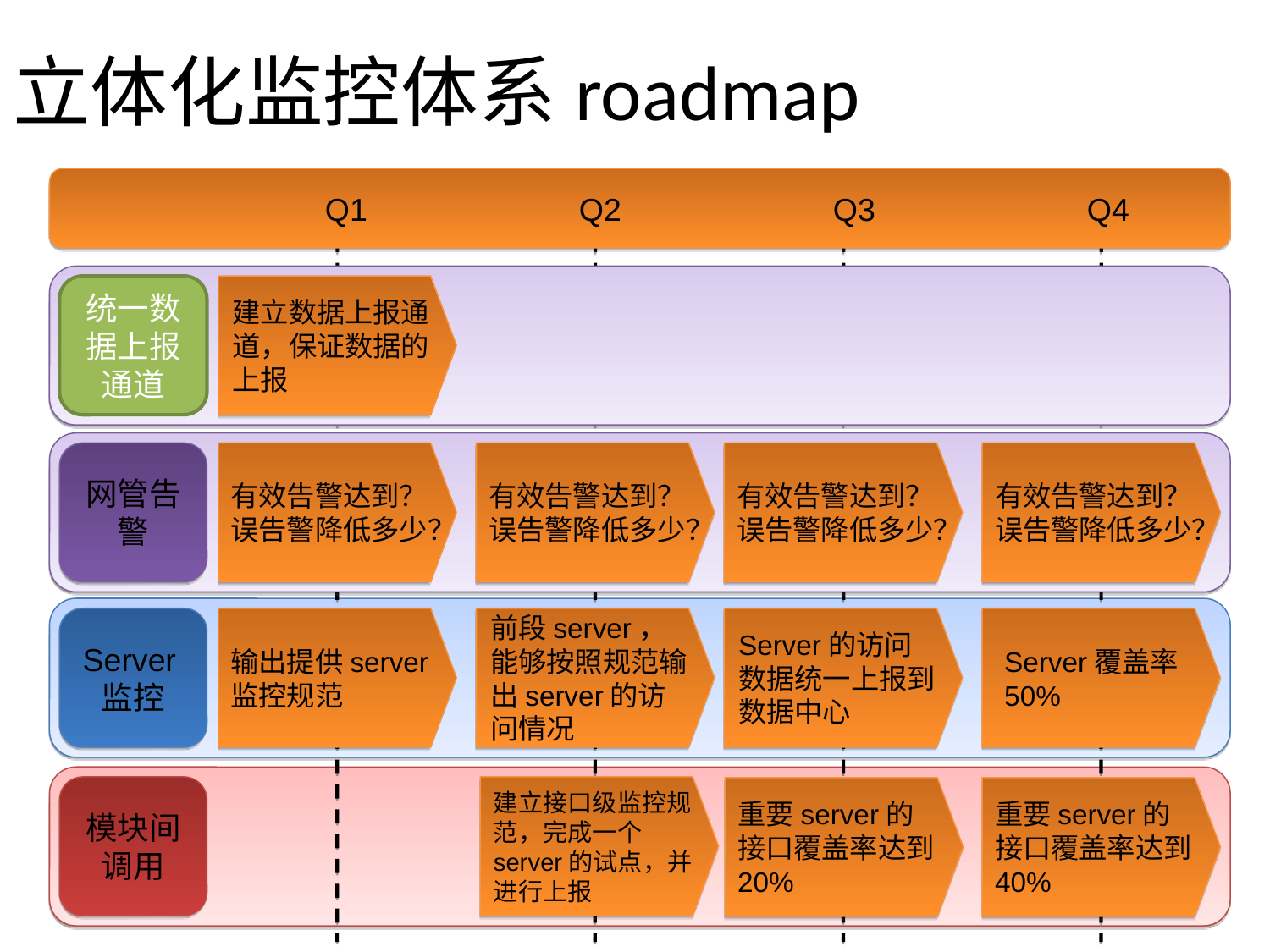

立体化监控体系roadmap
		Q1		Q2		Q3		Q4

统一数据上报通道
建立数据上报通道，保证数据的上报

网管告警
有效告警达到？
误告警降低多少？
有效告警达到？
误告警降低多少？
有效告警达到？
误告警降低多少？
有效告警达到？
误告警降低多少？

Server监控
输出提供server监控规范
前段server，能够按照规范输出server的访问情况
Server的访问数据统一上报到数据中心
Server覆盖率50%

模块间调用
建立接口级监控规范，完成一个server的试点，并进行上报
重要server的接口覆盖率达到20%
重要server的接口覆盖率达到40%